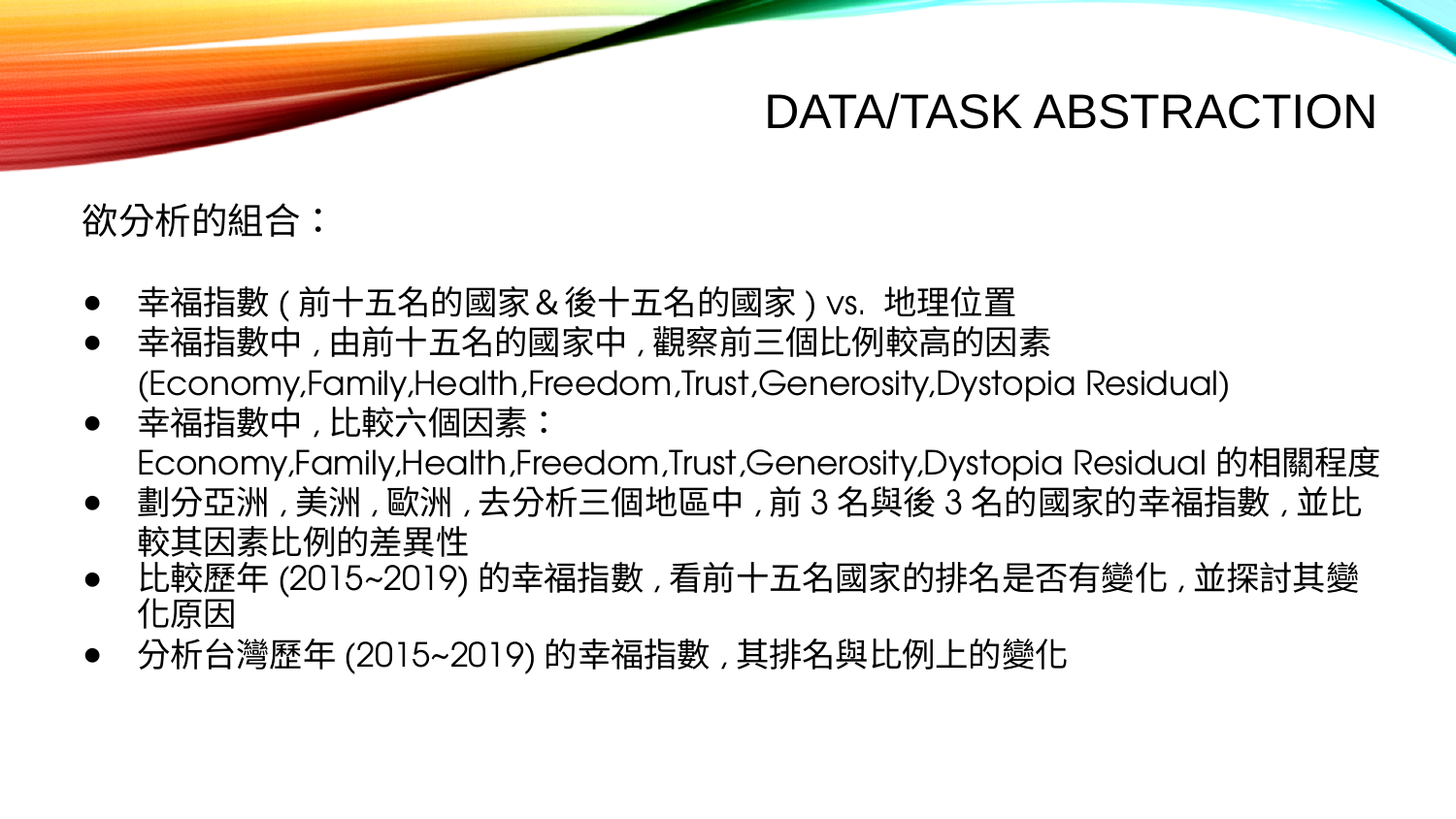

# Data/Task abstraction
欲分析的組合：

幸福指數(前十五名的國家＆後十五名的國家) vs. 地理位置
幸福指數中,由前十五名的國家中,觀察前三個比例較高的因素(Economy,Family,Health,Freedom,Trust,Generosity,Dystopia Residual)
幸福指數中,比較六個因素：Economy,Family,Health,Freedom,Trust,Generosity,Dystopia Residual的相關程度
劃分亞洲,美洲,歐洲,去分析三個地區中,前3名與後3名的國家的幸福指數,並比較其因素比例的差異性
比較歷年(2015~2019)的幸福指數,看前十五名國家的排名是否有變化,並探討其變化原因
分析台灣歷年(2015~2019)的幸福指數,其排名與比例上的變化